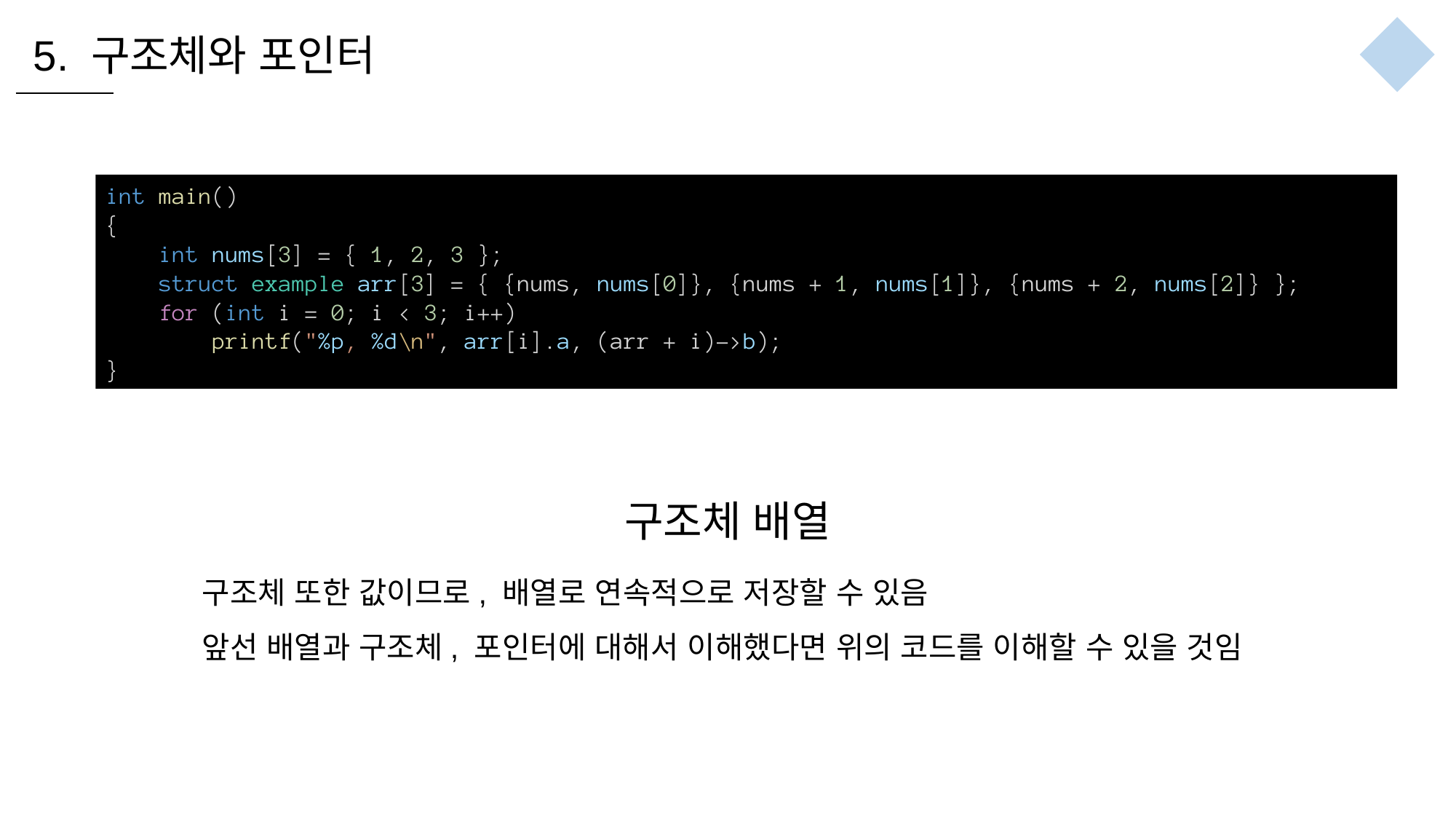

5. 구조체와 포인터
int main()
{
    int nums[3] = { 1, 2, 3 };
    struct example arr[3] = { {nums, nums[0]}, {nums + 1, nums[1]}, {nums + 2, nums[2]} };
    for (int i = 0; i < 3; i++)
        printf("%p, %d\n", arr[i].a, (arr + i)->b);
}
구조체 배열
구조체 또한 값이므로, 배열로 연속적으로 저장할 수 있음
앞선 배열과 구조체, 포인터에 대해서 이해했다면 위의 코드를 이해할 수 있을 것임